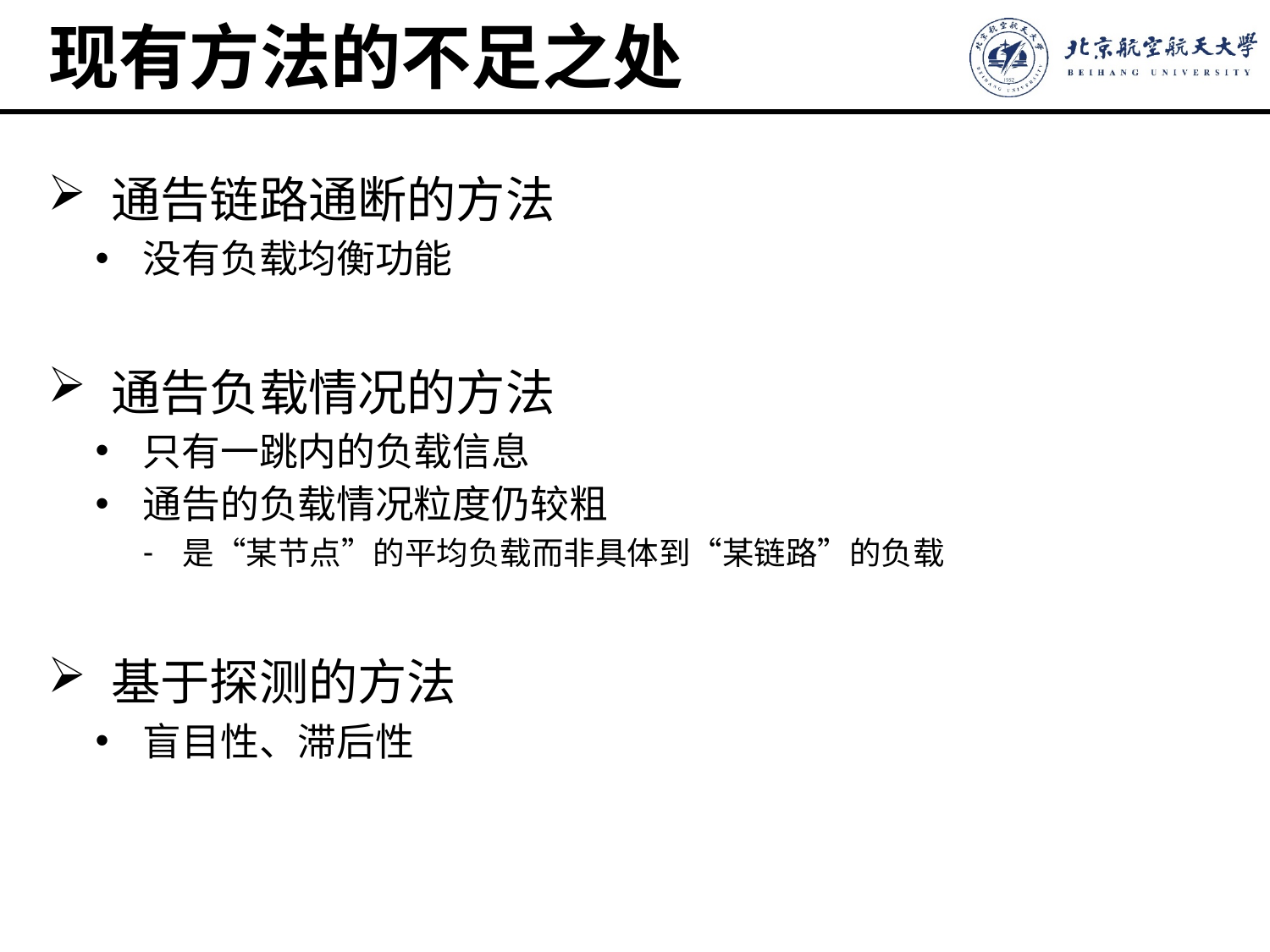

# 现有方法的不足之处
通告链路通断的方法
没有负载均衡功能

通告负载情况的方法
只有一跳内的负载信息
通告的负载情况粒度仍较粗
是“某节点”的平均负载而非具体到“某链路”的负载

基于探测的方法
盲目性、滞后性
31